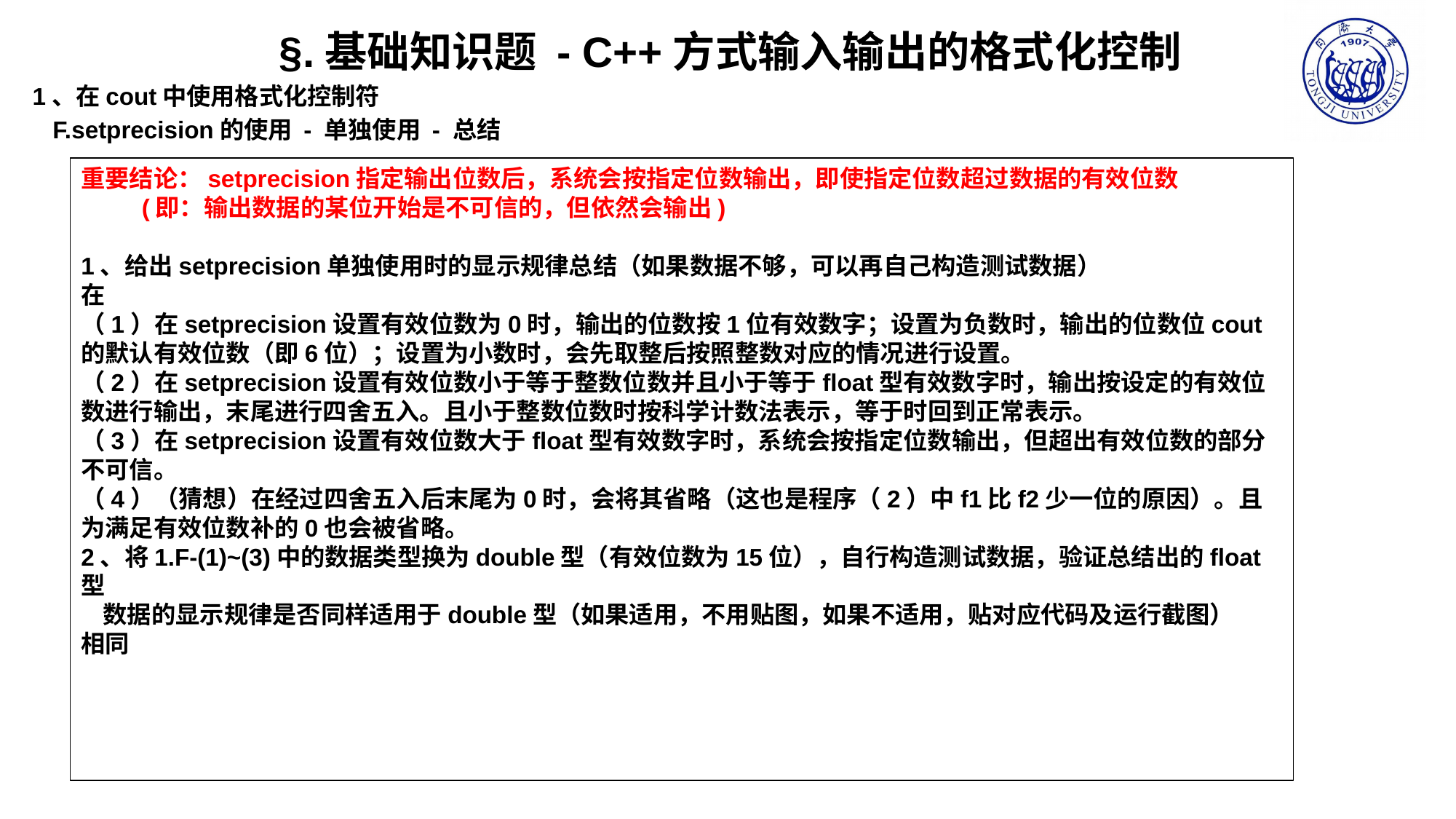

§.基础知识题 - C++方式输入输出的格式化控制
1、在cout中使用格式化控制符
   F.setprecision的使用 - 单独使用 - 总结
重要结论：setprecision指定输出位数后，系统会按指定位数输出，即使指定位数超过数据的有效位数
         (即：输出数据的某位开始是不可信的，但依然会输出)

1、给出setprecision单独使用时的显示规律总结（如果数据不够，可以再自己构造测试数据）
在
（1）在setprecision设置有效位数为0时，输出的位数按1位有效数字；设置为负数时，输出的位数位cout的默认有效位数（即6位）；设置为小数时，会先取整后按照整数对应的情况进行设置。
（2）在setprecision设置有效位数小于等于整数位数并且小于等于float型有效数字时，输出按设定的有效位数进行输出，末尾进行四舍五入。且小于整数位数时按科学计数法表示，等于时回到正常表示。
（3）在setprecision设置有效位数大于float型有效数字时，系统会按指定位数输出，但超出有效位数的部分不可信。
（4）（猜想）在经过四舍五入后末尾为0时，会将其省略（这也是程序（2）中f1比f2少一位的原因）。且为满足有效位数补的0也会被省略。
2、将1.F-(1)~(3)中的数据类型换为double型（有效位数为15位），自行构造测试数据，验证总结出的float型
   数据的显示规律是否同样适用于double型（如果适用，不用贴图，如果不适用，贴对应代码及运行截图）
相同